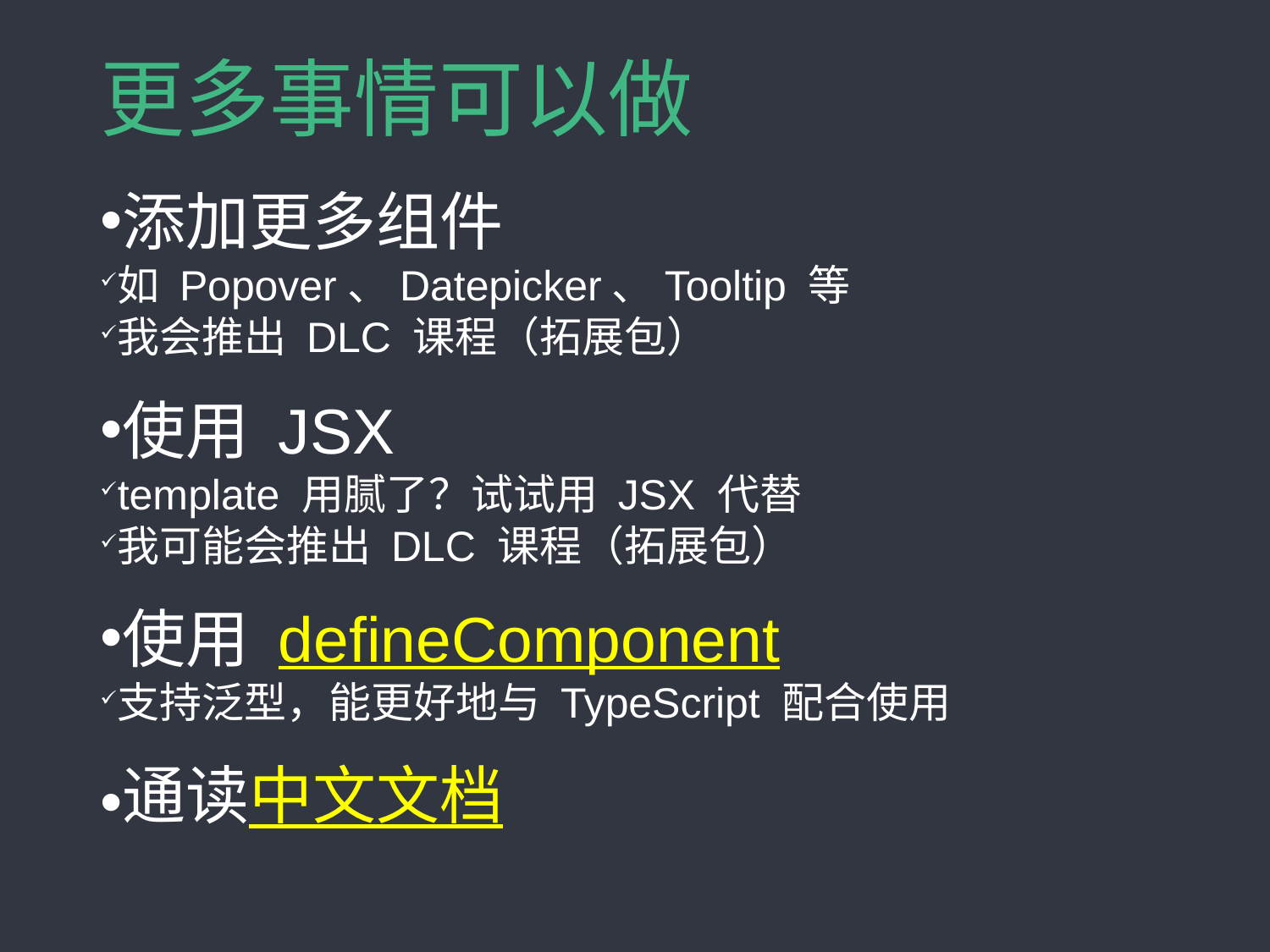

# 更多事情可以做
添加更多组件
如 Popover、Datepicker、Tooltip 等
我会推出 DLC 课程（拓展包）
使用 JSX
template 用腻了？试试用 JSX 代替
我可能会推出 DLC 课程（拓展包）
使用 defineComponent
支持泛型，能更好地与 TypeScript 配合使用
通读中文文档